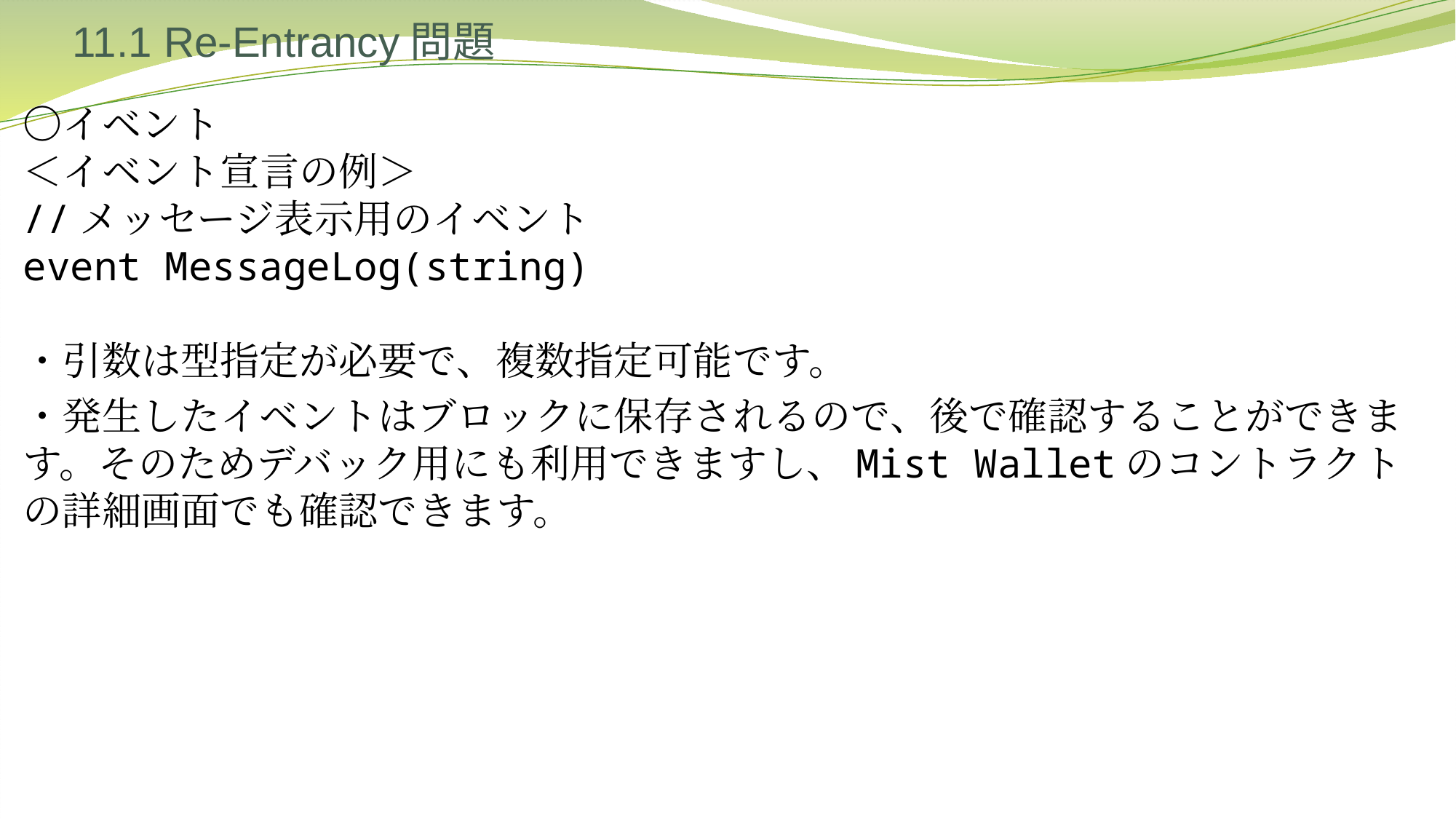

# 11.1 Re-Entrancy問題

〇イベント
＜イベント宣言の例＞
//メッセージ表示用のイベント
event MessageLog(string)
・引数は型指定が必要で、複数指定可能です。
・発生したイベントはブロックに保存されるので、後で確認することができます。そのためデバック用にも利用できますし、Mist Walletのコントラクトの詳細画面でも確認できます。